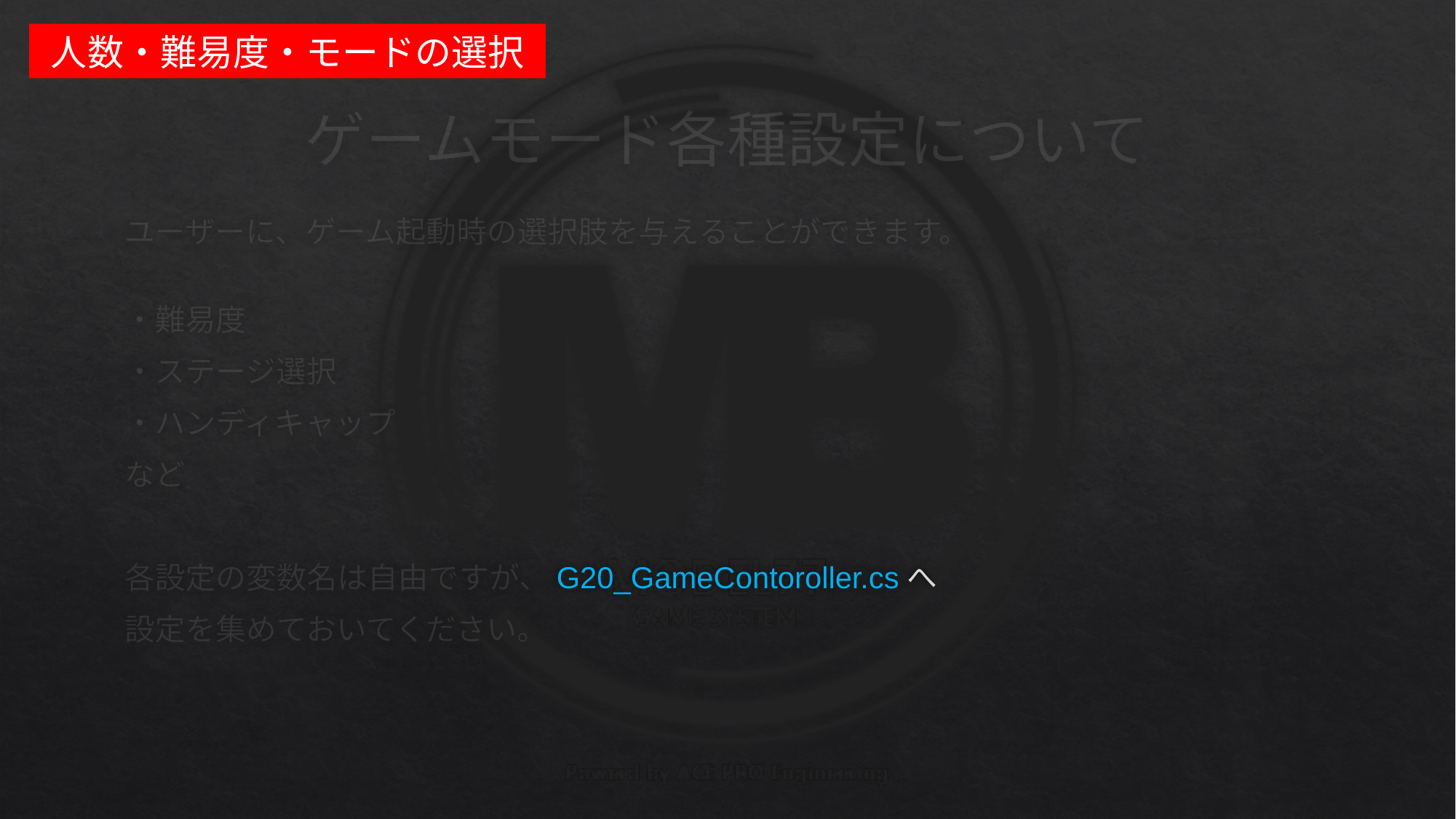

人数・難易度・モードの選択
# ゲームモード各種設定について

ユーザーに、ゲーム起動時の選択肢を与えることができます。
・難易度
・ステージ選択
・ハンディキャップ
など

各設定の変数名は自由ですが、G20_GameContoroller.csへ
設定を集めておいてください。